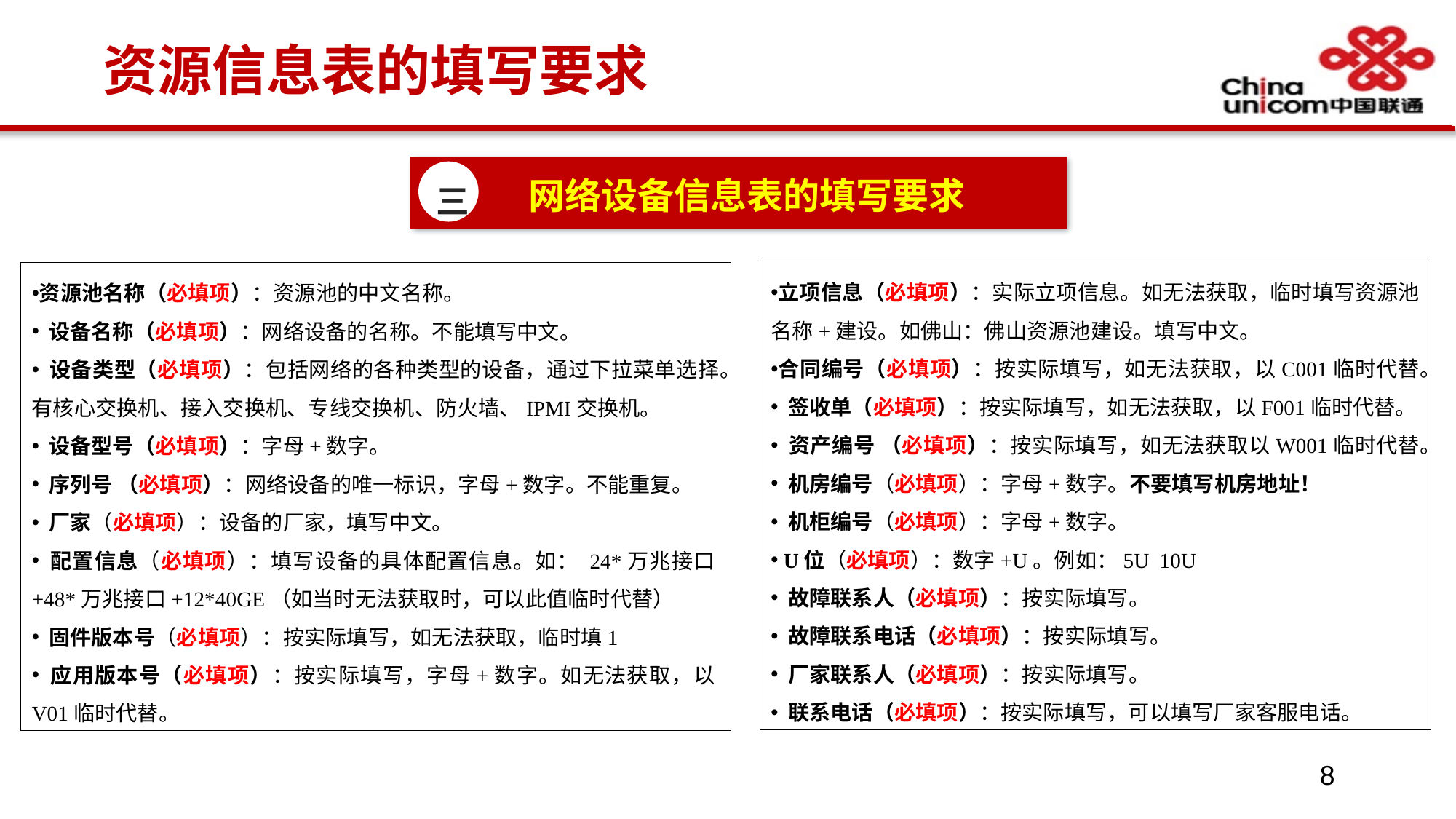

资源信息表的填写要求

1

三
网络设备信息表的填写要求
立项信息（必填项）：实际立项信息。如无法获取，临时填写资源池名称+建设。如佛山：佛山资源池建设。填写中文。
合同编号（必填项）：按实际填写，如无法获取，以C001临时代替。
 签收单（必填项）：按实际填写，如无法获取，以F001临时代替。
 资产编号 （必填项）：按实际填写，如无法获取以W001临时代替。
 机房编号（必填项）：字母+数字。不要填写机房地址！
 机柜编号（必填项）：字母+数字。
 U位（必填项）：数字+U。例如：5U  10U
 故障联系人（必填项）：按实际填写。
 故障联系电话（必填项）：按实际填写。
 厂家联系人（必填项）：按实际填写。
 联系电话（必填项）：按实际填写，可以填写厂家客服电话。
资源池名称（必填项）：资源池的中文名称。
 设备名称（必填项）：网络设备的名称。不能填写中文。
 设备类型（必填项）：包括网络的各种类型的设备，通过下拉菜单选择。有核心交换机、接入交换机、专线交换机、防火墙、IPMI交换机。
 设备型号（必填项）：字母+数字。
 序列号 （必填项）：网络设备的唯一标识，字母+数字。不能重复。
 厂家（必填项）：设备的厂家，填写中文。
 配置信息（必填项）：填写设备的具体配置信息。如： 24*万兆接口+48*万兆接口+12*40GE（如当时无法获取时，可以此值临时代替）
 固件版本号（必填项）：按实际填写，如无法获取，临时填1
 应用版本号（必填项）：按实际填写，字母+数字。如无法获取，以V01临时代替。